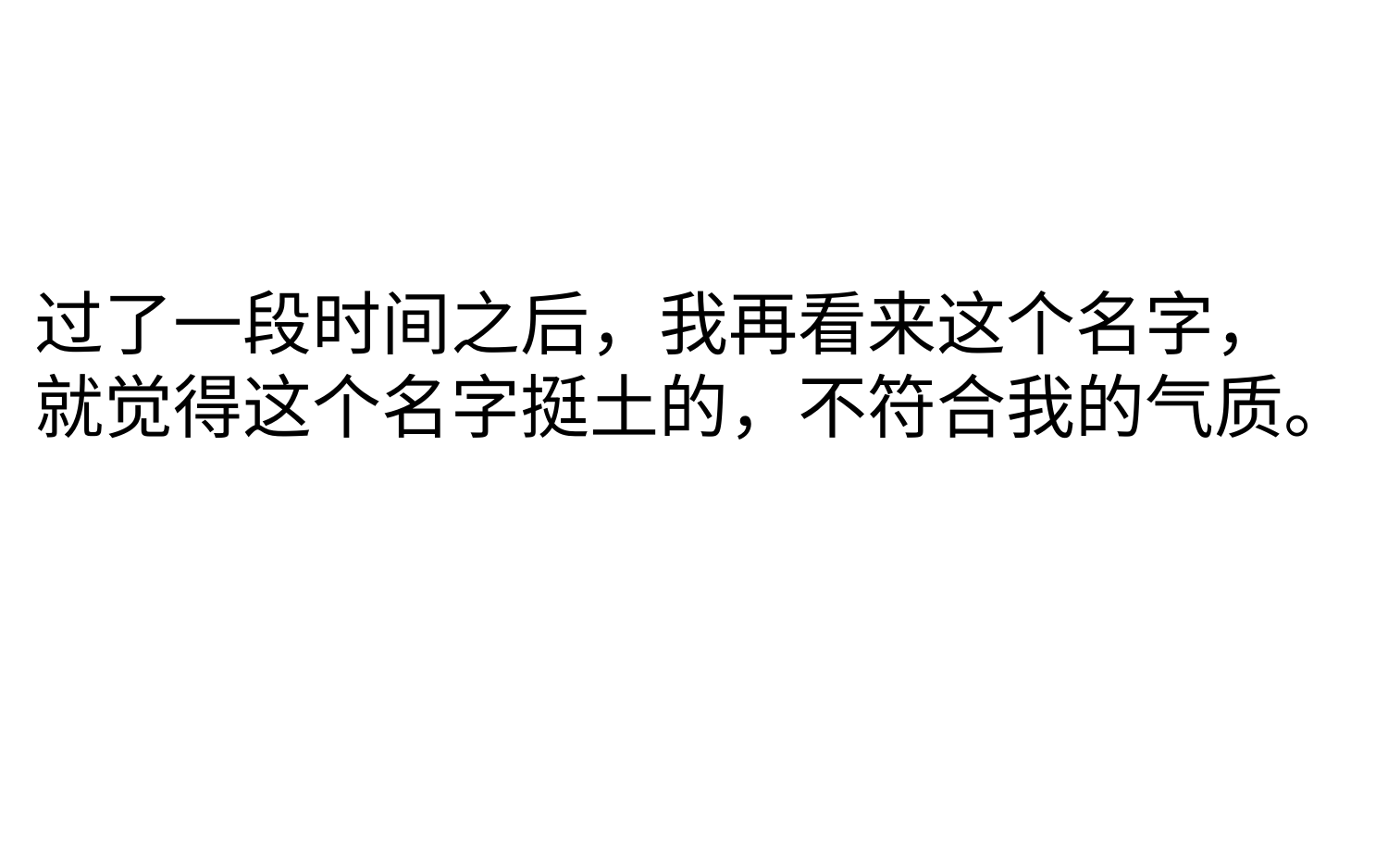

过了一段时间之后，我再看来这个名字，
就觉得这个名字挺土的，不符合我的气质。